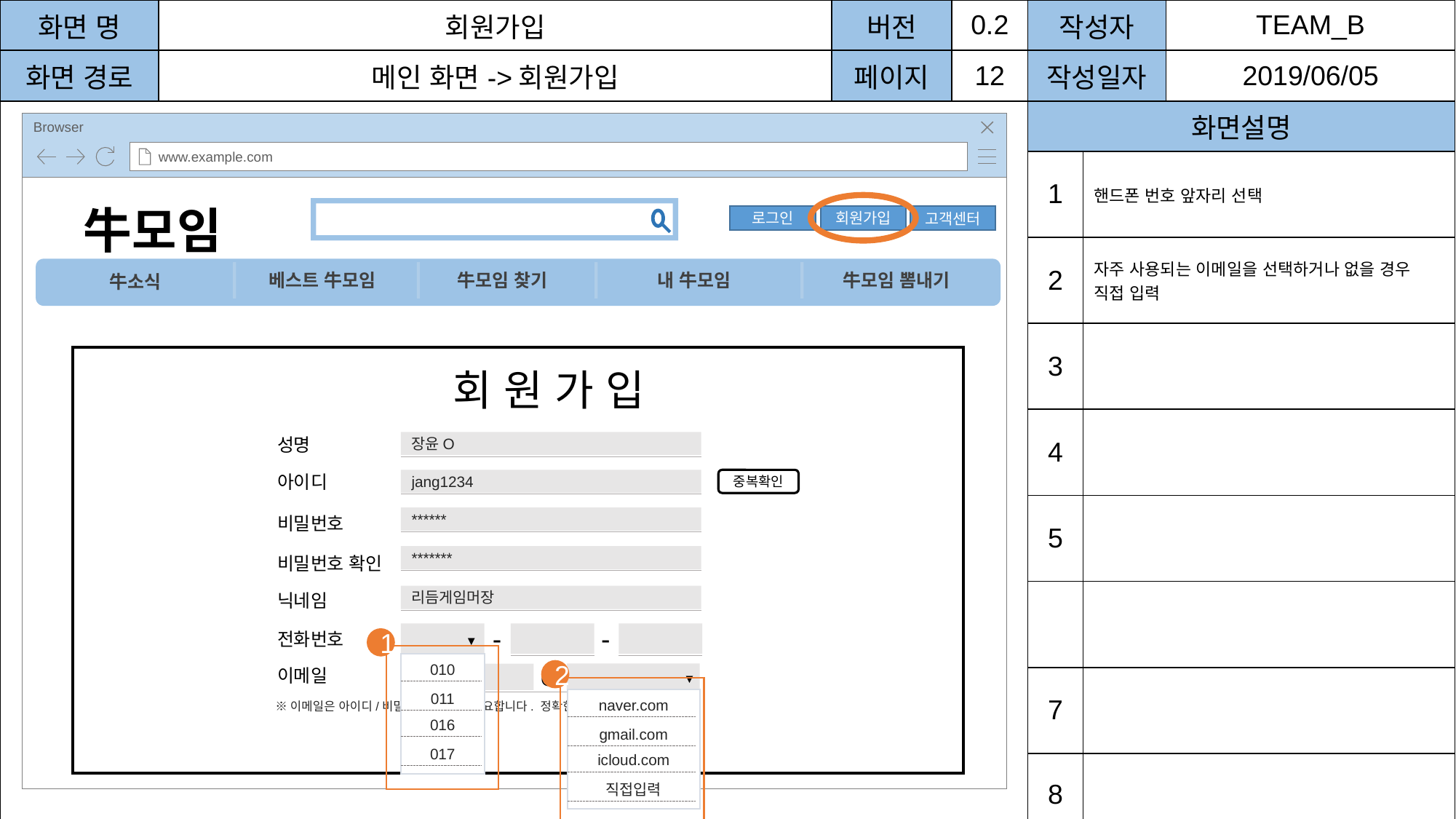

| 화면 명 | 회원가입 | 버전 | 0.2 | 작성자 |  | TEAM\_B |
| --- | --- | --- | --- | --- | --- | --- |
| 화면 경로 | 메인 화면->회원가입 | 페이지 | 12 | 작성일자 |  | 2019/06/05 |
|  |  |  |  | 화면설명 |  |  |
|  |  |  |  | 1 | 핸드폰 번호 앞자리 선택 |  |
|  |  |  |  | 2 | 자주 사용되는 이메일을 선택하거나 없을 경우 직접 입력 |  |
|  |  |  |  | 3 |  |  |
|  |  |  |  | 4 |  |  |
|  |  |  |  | 5 |  |  |
|  |  |  |  |  |  |  |
|  |  |  |  | 7 |  |  |
|  |  |  |  | 8 |  |  |
Browser

www.example.com

牛모임

로그인
회원가입
고객센터

베스트 牛모임
牛모임 찾기
내 牛모임
牛모임 뽐내기
牛소식

회 원 가 입
성명
장윤O
아이디
jang1234
중복확인
비밀번호
******
*******
비밀번호 확인
닉네임
리듬게임머장
-
-
전화번호

▼
1

010
이메일
@
2

▼

011
※이메일은 아이디/비밀번호 찾기 시 필요합니다. 정확한 이메일을 입력해주세요.

naver.com
016
다음
gmail.com
017
icloud.com
직접입력